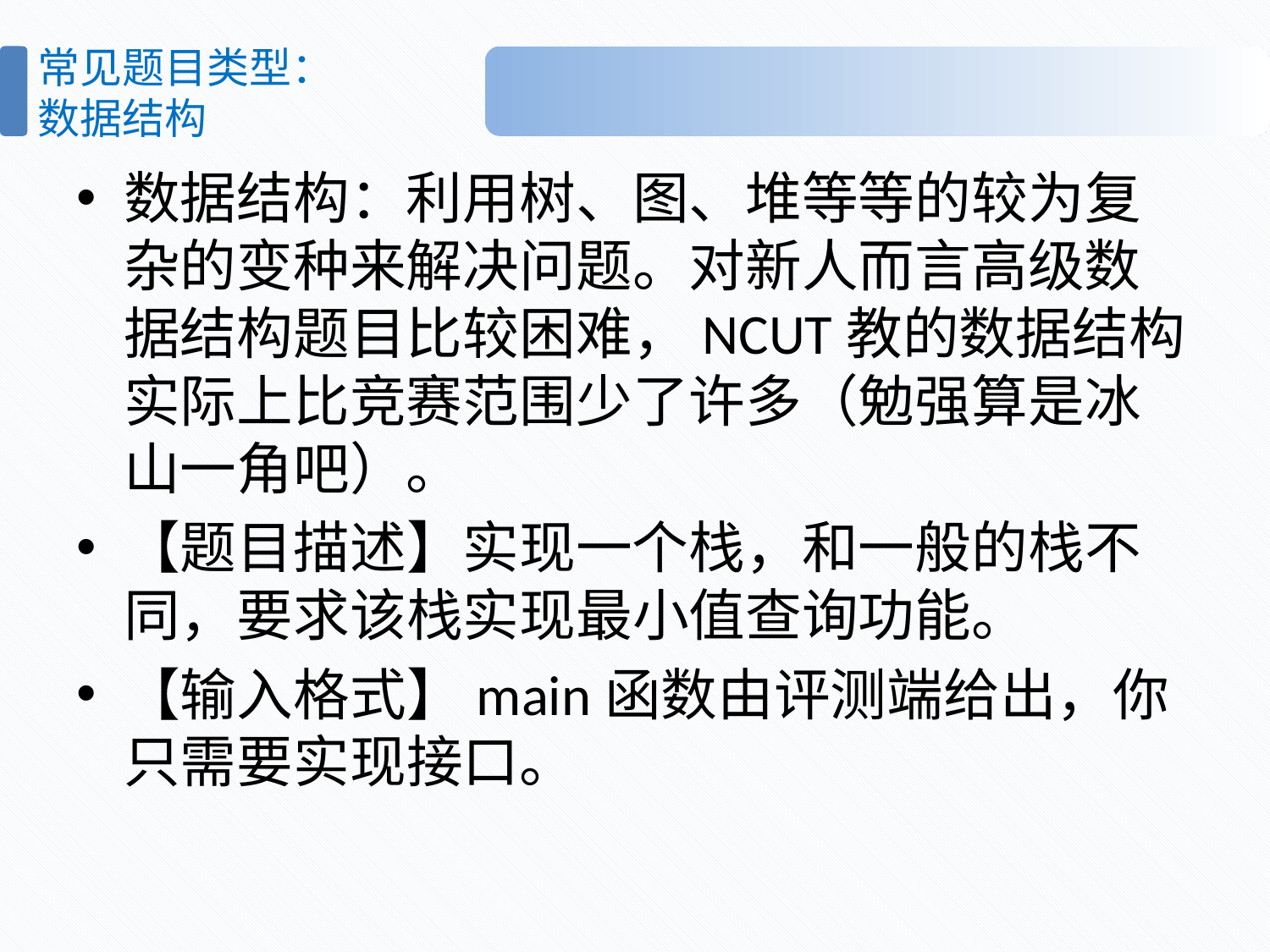

# 常见题目类型： 数据结构
数据结构：利用树、图、堆等等的较为复杂的变种来解决问题。对新人而言高级数据结构题目比较困难，NCUT教的数据结构实际上比竞赛范围少了许多（勉强算是冰山一角吧）。
【题目描述】实现一个栈，和一般的栈不同，要求该栈实现最小值查询功能。
【输入格式】main函数由评测端给出，你只需要实现接口。